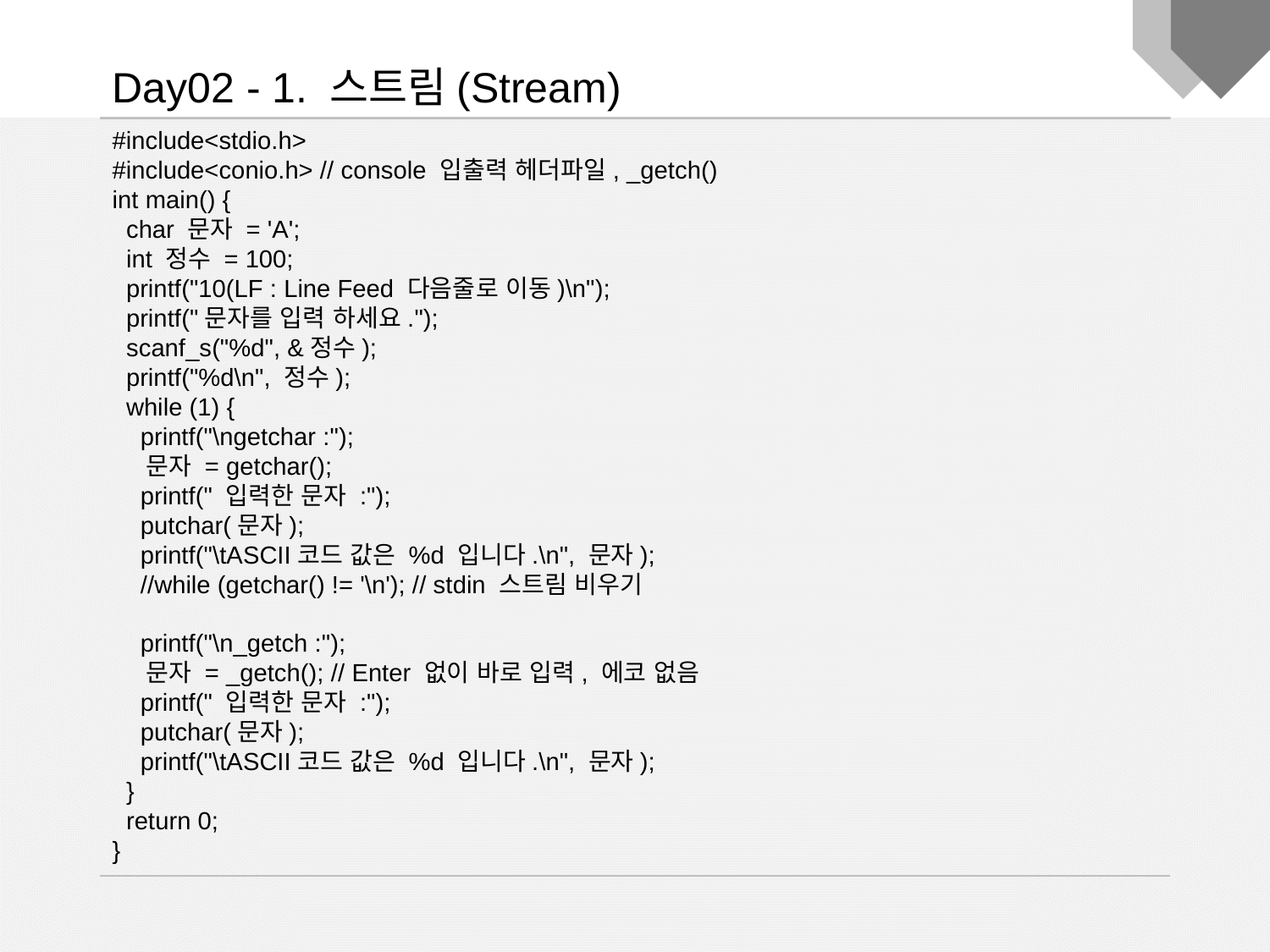

Day02 - 1. 스트림(Stream)
#include<stdio.h>
#include<conio.h> // console 입출력 헤더파일, _getch()
int main() {
  char 문자 = 'A';
  int 정수 = 100;
  printf("10(LF : Line Feed 다음줄로 이동)\n");
  printf("문자를 입력 하세요.");
  scanf_s("%d", &정수);
  printf("%d\n", 정수);
  while (1) {
    printf("\ngetchar :");
    문자 = getchar();
    printf(" 입력한 문자 :");
    putchar(문자);
    printf("\tASCII코드 값은 %d 입니다.\n", 문자);
    //while (getchar() != '\n'); // stdin 스트림 비우기

    printf("\n_getch :");
    문자 = _getch(); // Enter 없이 바로 입력, 에코 없음
    printf(" 입력한 문자 :");
    putchar(문자);
    printf("\tASCII코드 값은 %d 입니다.\n", 문자);
  }
  return 0;
}